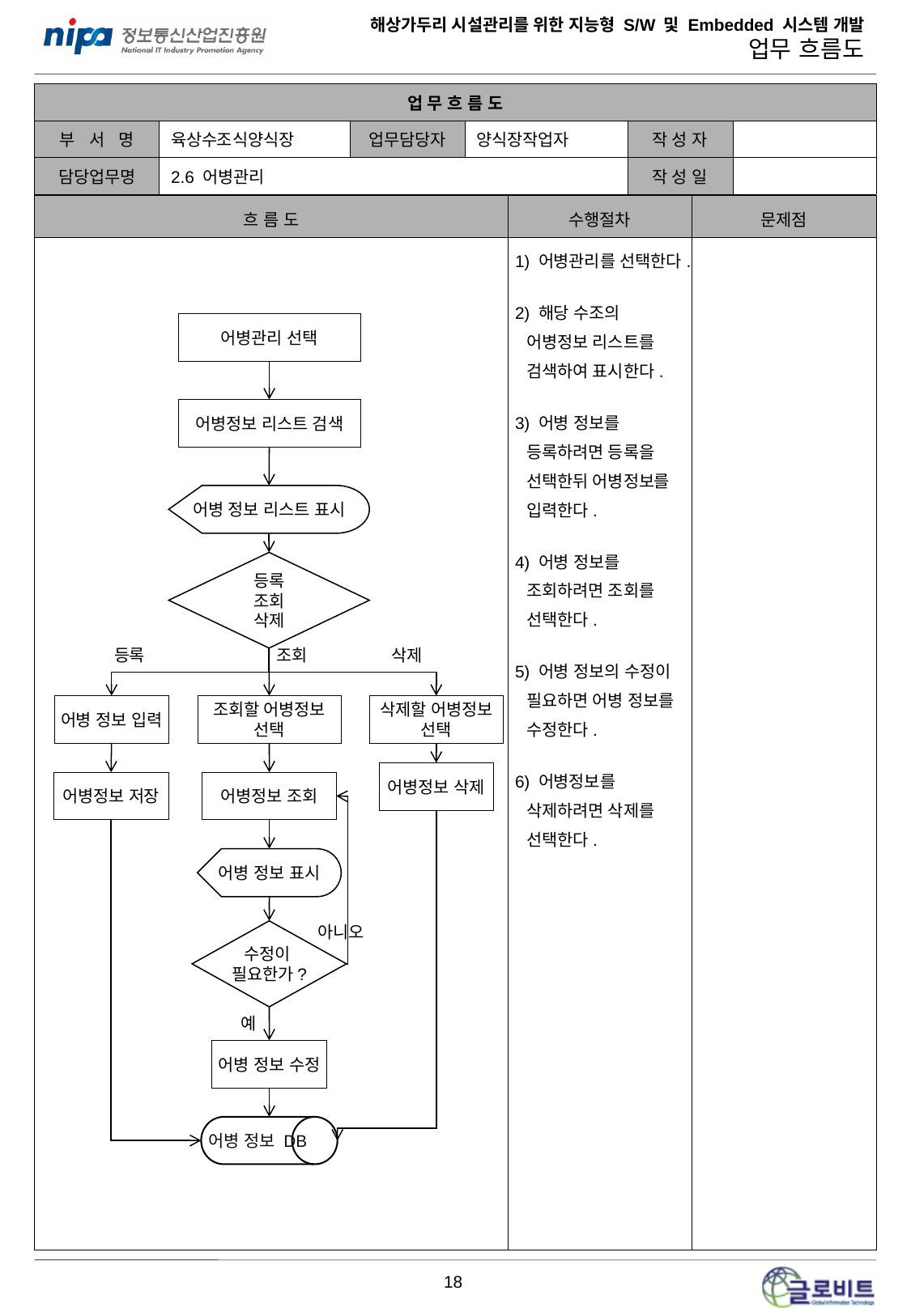

| 업 무 흐 름 도 |  |  |  |  |  |
| --- | --- | --- | --- | --- | --- |
| 부 서 명 | 육상수조식양식장 | 업무담당자 | 양식장작업자 | 작 성 자 |  |
| 담당업무명 | 2.6 어병관리 |  |  | 작 성 일 |  |
| 흐 름 도 | 수행절차 | 문제점 |
| --- | --- | --- |
|  | 1) 어병관리를 선택한다. 2) 해당 수조의 어병정보 리스트를 검색하여 표시한다. 3) 어병 정보를 등록하려면 등록을 선택한뒤 어병정보를 입력한다. 4) 어병 정보를 조회하려면 조회를 선택한다. 5) 어병 정보의 수정이 필요하면 어병 정보를 수정한다. 6) 어병정보를 삭제하려면 삭제를 선택한다. |  |
어병관리 선택
어병정보 리스트 검색
어병 정보 리스트 표시
등록
조회
삭제
등록
조회
삭제
어병 정보 입력
조회할 어병정보
선택
삭제할 어병정보
선택
어병정보 삭제
어병정보 저장
어병정보 조회
어병 정보 표시
아니오
수정이
필요한가?
예
어병 정보 수정
어병 정보 DB